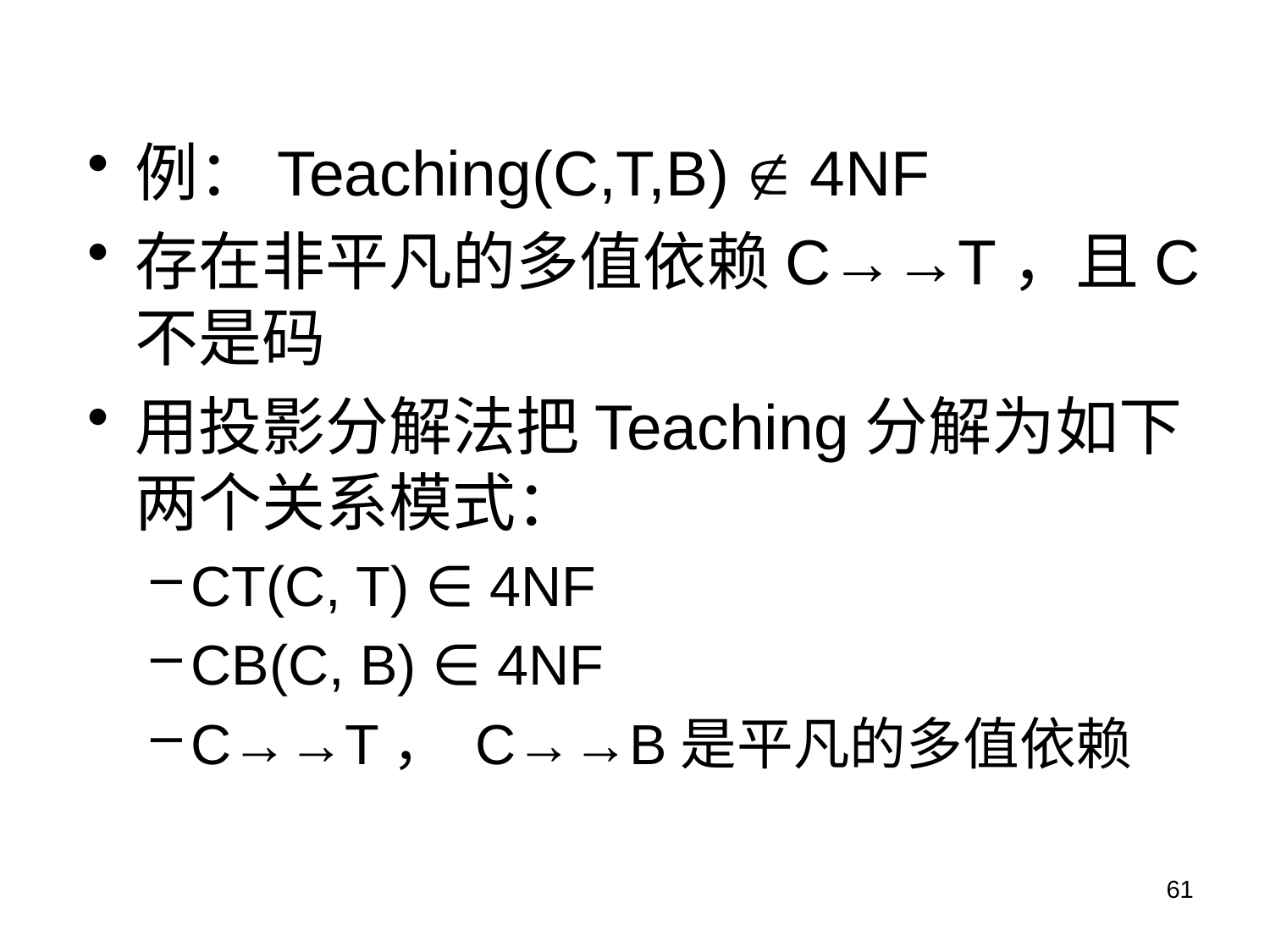

例：Teaching(C,T,B) ∉ 4NF
存在非平凡的多值依赖C→→T，且C不是码
用投影分解法把Teaching分解为如下两个关系模式：
CT(C, T) ∈ 4NF
CB(C, B) ∈ 4NF
C→→T， C→→B是平凡的多值依赖
61